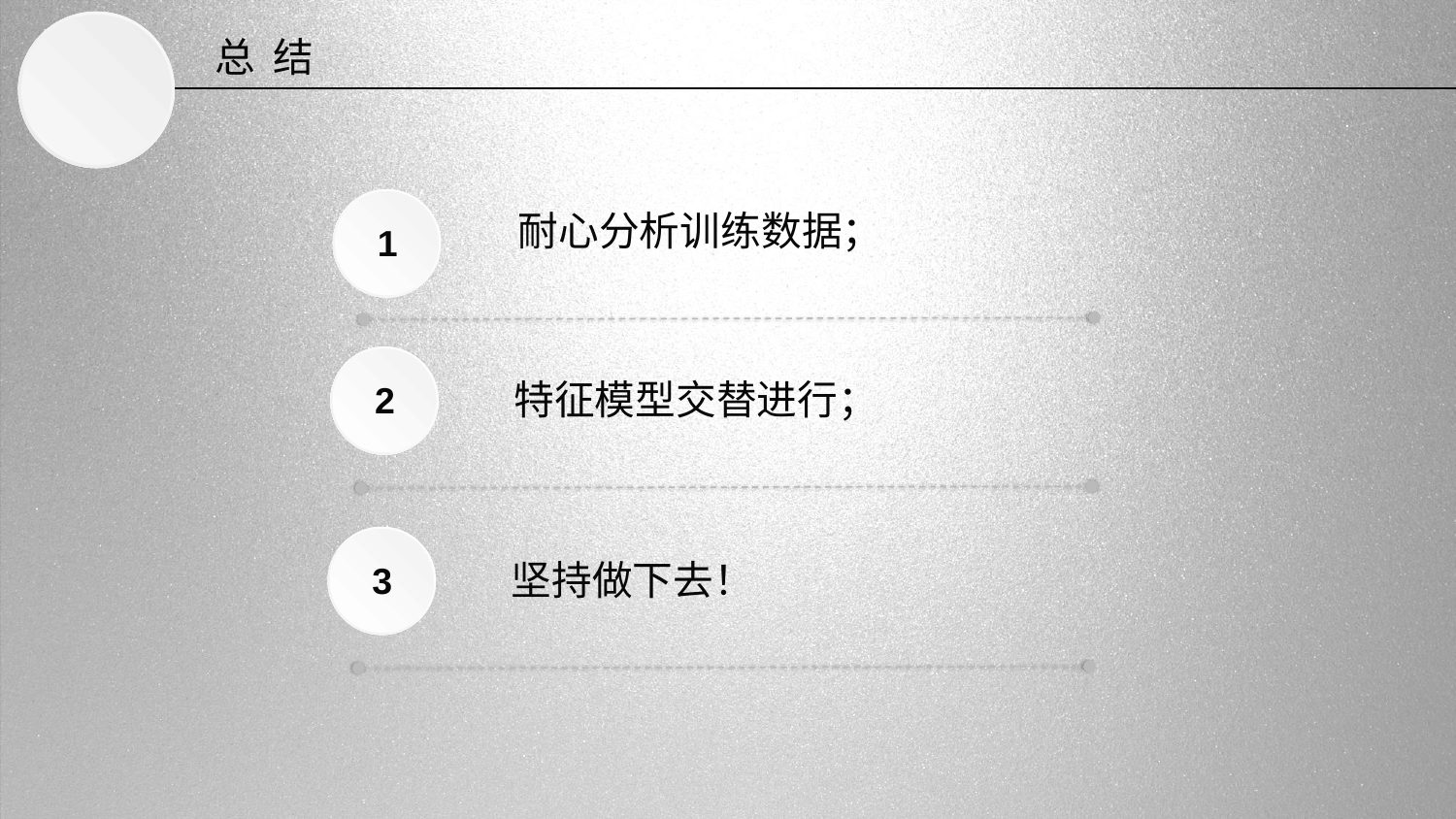

总  结

耐心分析训练数据；
1

2
特征模型交替进行；

3
坚持做下去！